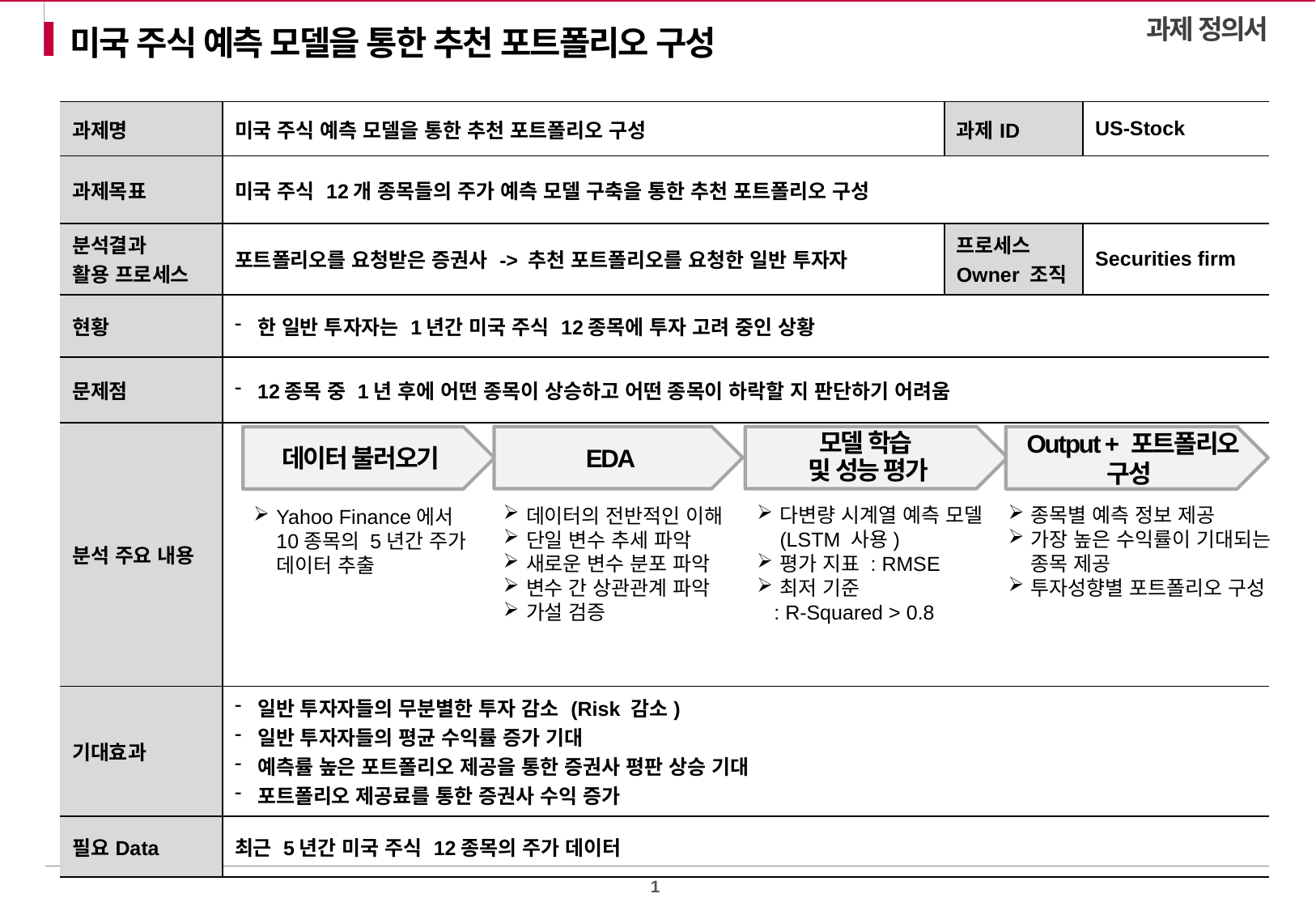

과제 정의서
미국 주식 예측 모델을 통한 추천 포트폴리오 구성
| 과제명 | 미국 주식 예측 모델을 통한 추천 포트폴리오 구성 | 과제ID | US-Stock |
| --- | --- | --- | --- |
| 과제목표 | 미국 주식 12개 종목들의 주가 예측 모델 구축을 통한 추천 포트폴리오 구성 |  |  |
| 분석결과 활용 프로세스 | 포트폴리오를 요청받은 증권사 -> 추천 포트폴리오를 요청한 일반 투자자 | 프로세스 Owner 조직 | Securities firm |
| 현황 | 한 일반 투자자는 1년간 미국 주식 12종목에 투자 고려 중인 상황 |  |  |
| 문제점 | 12종목 중 1년 후에 어떤 종목이 상승하고 어떤 종목이 하락할 지 판단하기 어려움 |  |  |
| 분석 주요 내용 |  |  |  |
| 기대효과 | 일반 투자자들의 무분별한 투자 감소 (Risk 감소) 일반 투자자들의 평균 수익률 증가 기대 예측률 높은 포트폴리오 제공을 통한 증권사 평판 상승 기대 포트폴리오 제공료를 통한 증권사 수익 증가 |  |  |
| 필요Data | 최근 5년간 미국 주식 12종목의 주가 데이터 |  |  |
EDA
모델 학습
및 성능 평가
 Output + 포트폴리오 구성
데이터 불러오기
다변량 시계열 예측 모델 (LSTM 사용)
평가 지표 : RMSE
최저 기준
   : R-Squared > 0.8
종목별 예측 정보 제공
가장 높은 수익률이 기대되는 종목 제공
투자성향별 포트폴리오 구성
데이터의 전반적인 이해
단일 변수 추세 파악
새로운 변수 분포 파악
변수 간 상관관계 파악
가설 검증
Yahoo Finance에서 10종목의 5년간 주가 데이터 추출